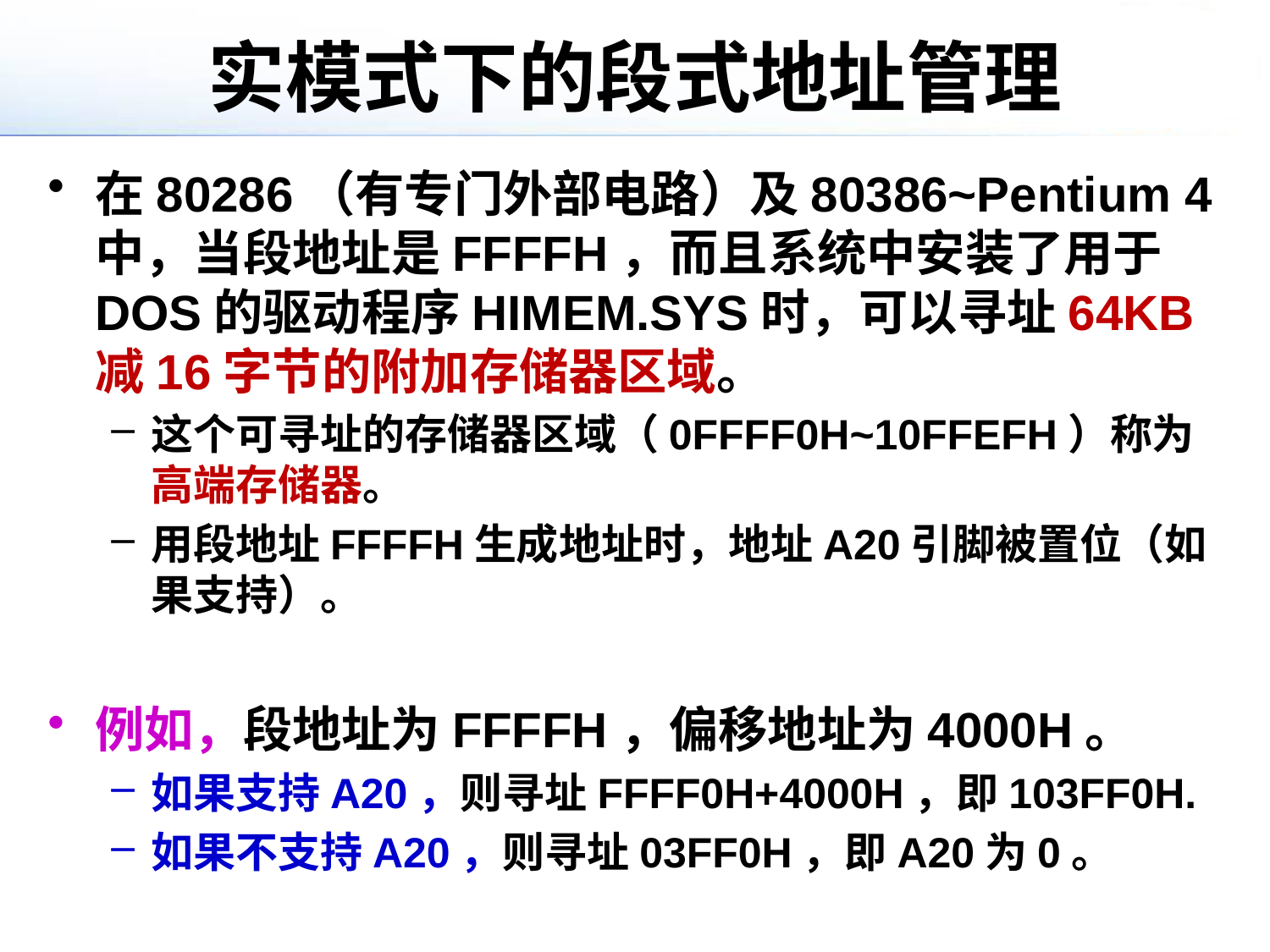

# 实模式下的段式地址管理
在80286（有专门外部电路）及80386~Pentium 4中，当段地址是FFFFH，而且系统中安装了用于DOS的驱动程序HIMEM.SYS时，可以寻址64KB减16字节的附加存储器区域。
这个可寻址的存储器区域（0FFFF0H~10FFEFH）称为高端存储器。
用段地址FFFFH生成地址时，地址A20引脚被置位（如果支持）。

例如，段地址为FFFFH，偏移地址为4000H。
如果支持A20，则寻址FFFF0H+4000H，即103FF0H.
如果不支持A20，则寻址03FF0H，即A20为0。